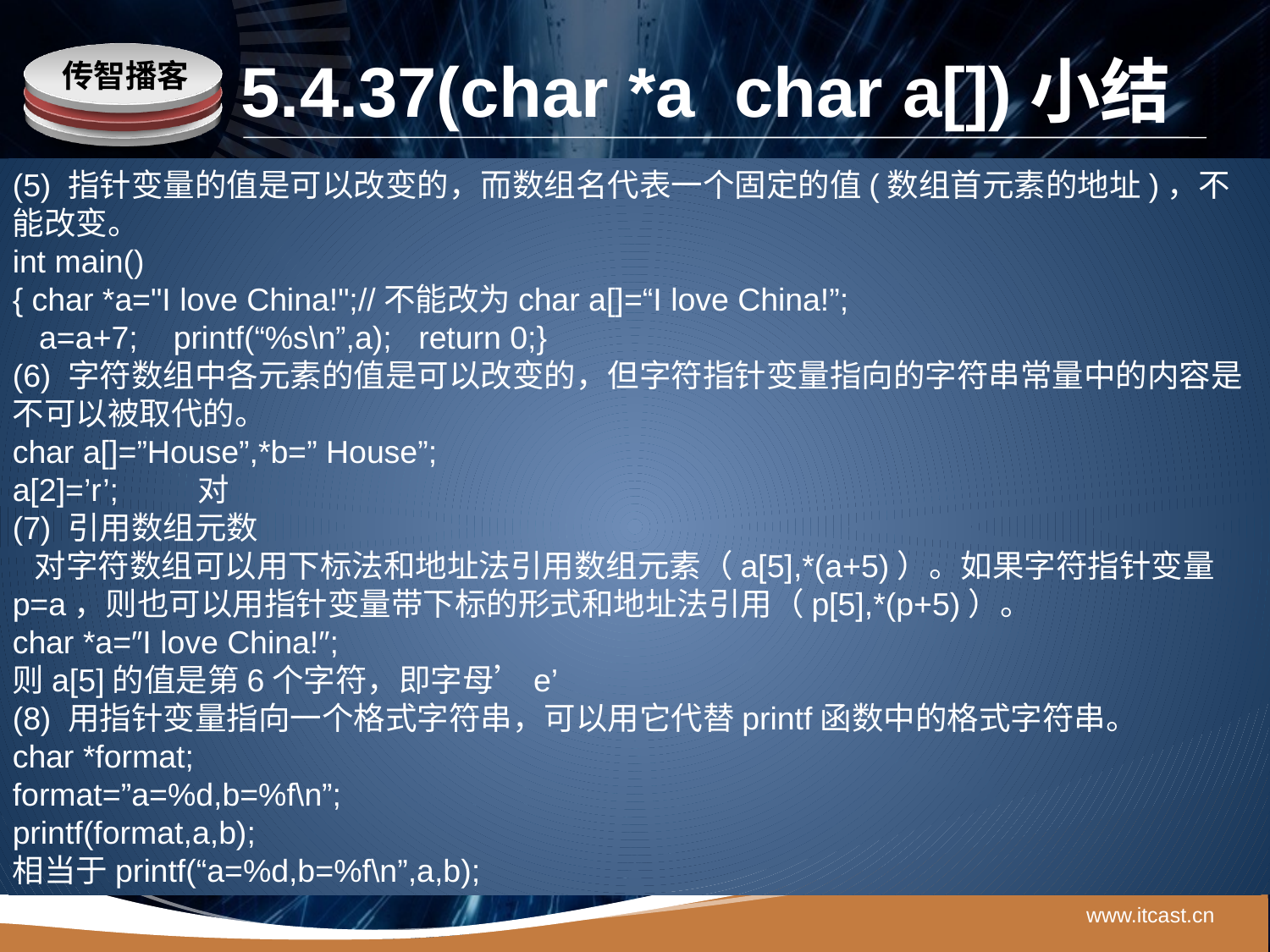

# 5.4.37(char *a  char a[])小结
(5) 指针变量的值是可以改变的，而数组名代表一个固定的值(数组首元素的地址)，不能改变。
int main()
{ char *a="I love China!";//不能改为char a[]=“I love China!”;
   a=a+7;    printf(“%s\n”,a);   return 0;}
(6) 字符数组中各元素的值是可以改变的，但字符指针变量指向的字符串常量中的内容是不可以被取代的。
char a[]=”House”,*b=” House”;
a[2]=’r’;        对
(7) 引用数组元数
  对字符数组可以用下标法和地址法引用数组元素（a[5],*(a+5)）。如果字符指针变量p=a，则也可以用指针变量带下标的形式和地址法引用（p[5],*(p+5)）。
char *a=″I love China!″;
则a[5]的值是第6个字符，即字母’e’
(8) 用指针变量指向一个格式字符串，可以用它代替printf函数中的格式字符串。
char *format;
format=”a=%d,b=%f\n”;
printf(format,a,b);
相当于printf(“a=%d,b=%f\n”,a,b);
www.itcast.cn